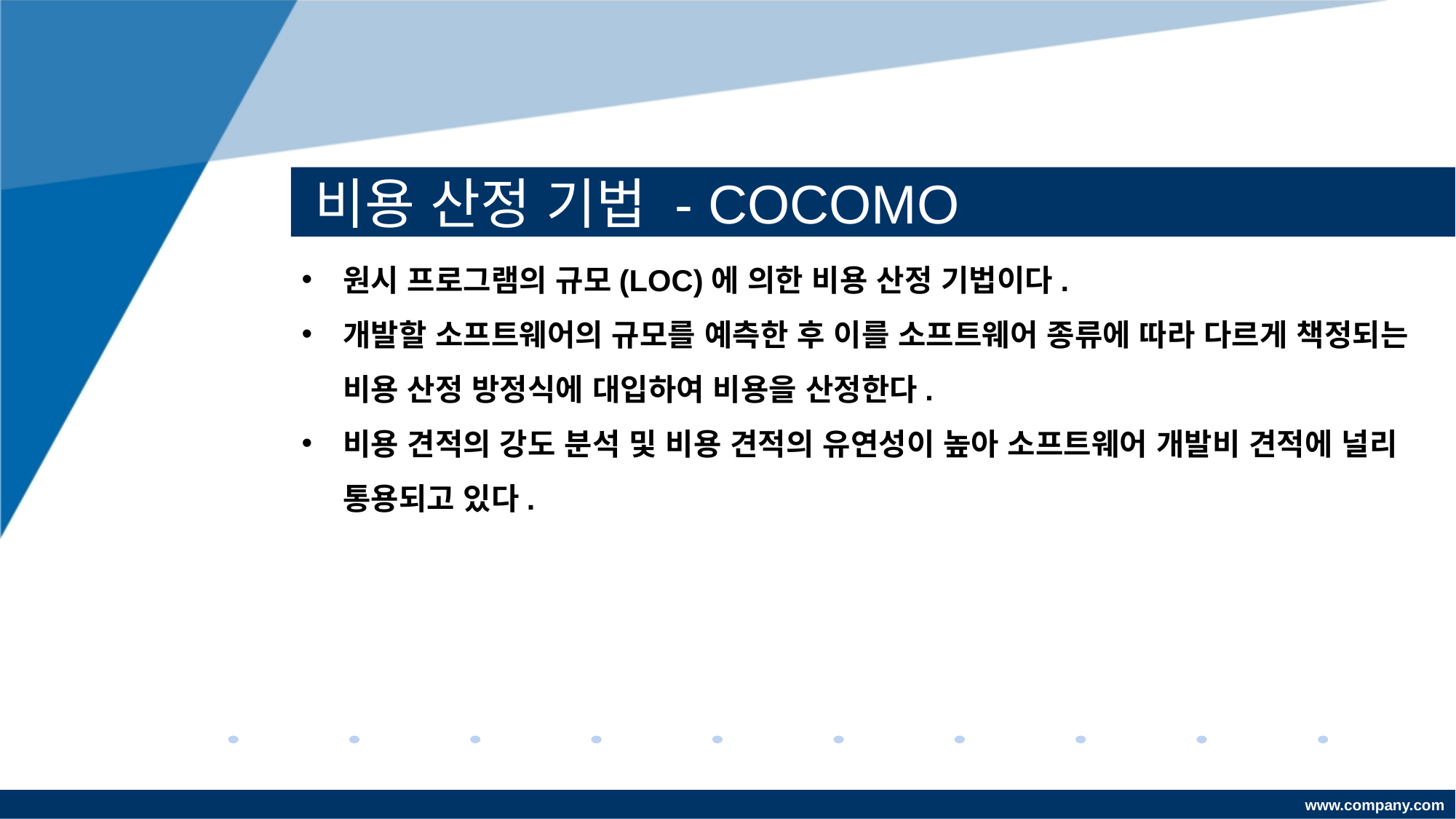

# 비용 산정 기법 - COCOMO
원시 프로그램의 규모(LOC)에 의한 비용 산정 기법이다.
개발할 소프트웨어의 규모를 예측한 후 이를 소프트웨어 종류에 따라 다르게 책정되는 비용 산정 방정식에 대입하여 비용을 산정한다.
비용 견적의 강도 분석 및 비용 견적의 유연성이 높아 소프트웨어 개발비 견적에 널리 통용되고 있다.